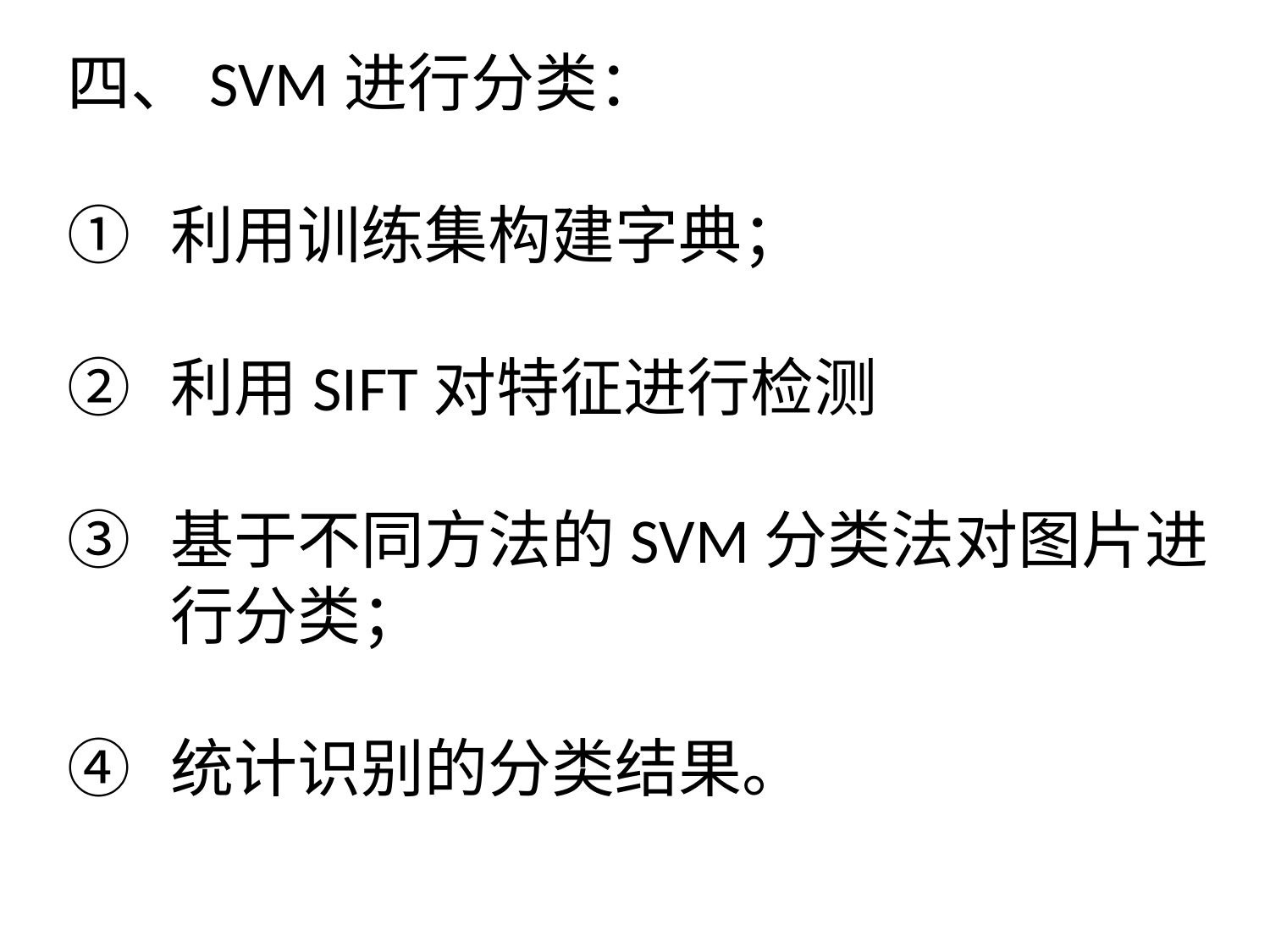

四、SVM进行分类：

利用训练集构建字典；

利用SIFT对特征进行检测

基于不同方法的SVM分类法对图片进行分类；

统计识别的分类结果。